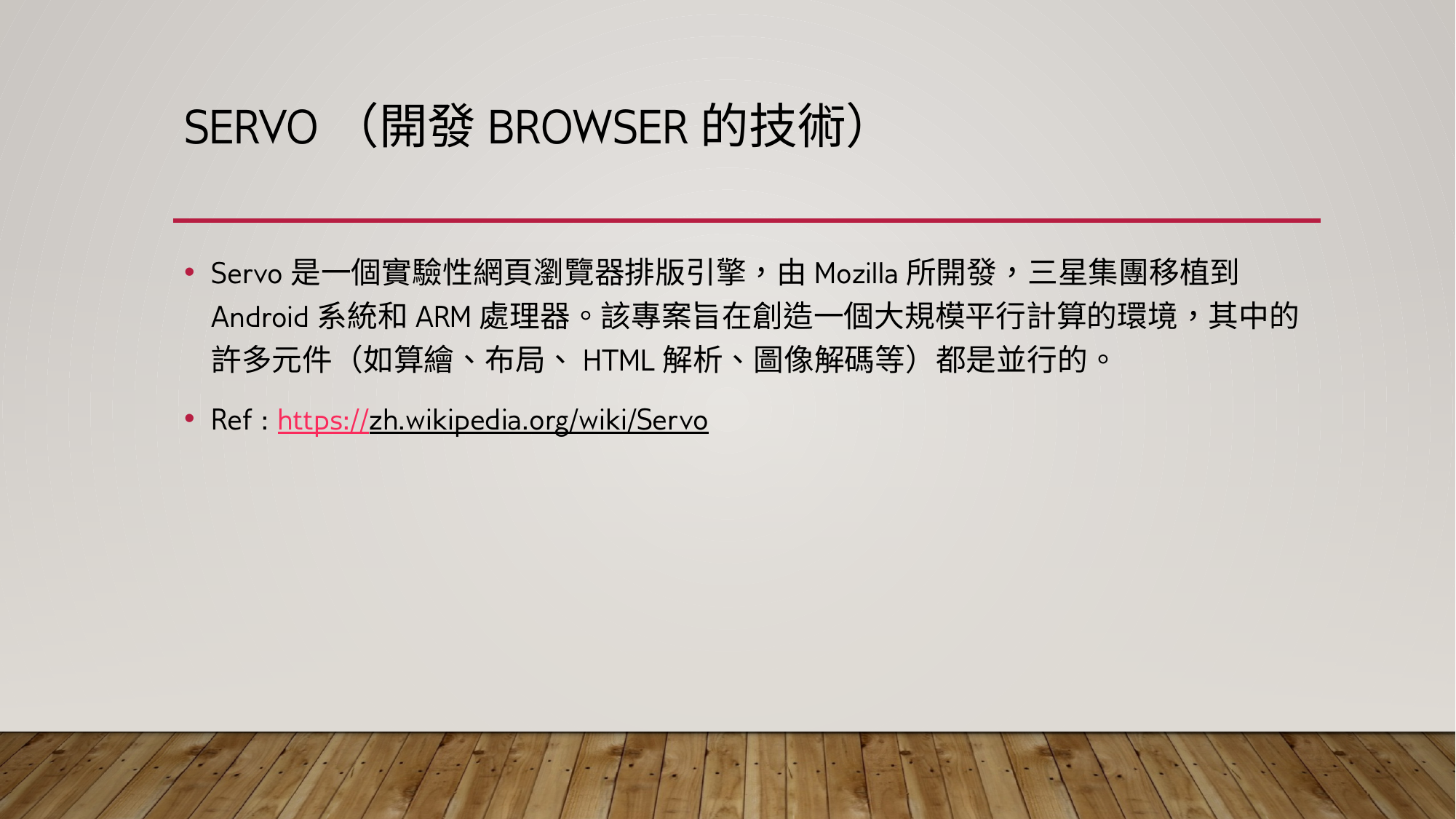

# Servo（開發Browser的技術）
Servo是一個實驗性網頁瀏覽器排版引擎，由Mozilla所開發，三星集團移植到Android系統和ARM處理器。該專案旨在創造一個大規模平行計算的環境，其中的許多元件（如算繪、布局、HTML解析、圖像解碼等）都是並行的。
Ref : https://zh.wikipedia.org/wiki/Servo